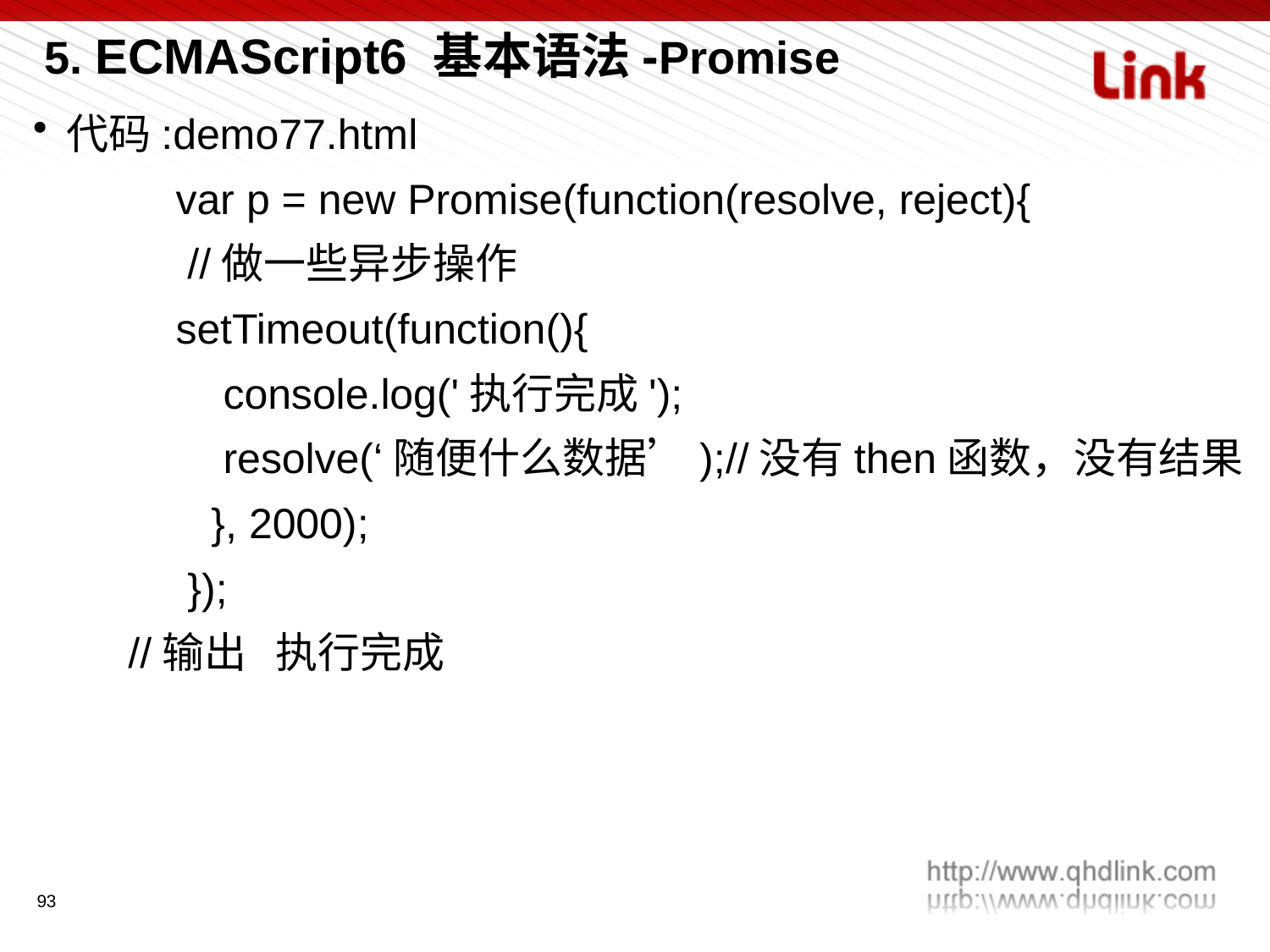

5. ECMAScript6 基本语法-Promise
代码:demo77.html
    var p = new Promise(function(resolve, reject){
     //做一些异步操作
    setTimeout(function(){
        console.log('执行完成');
        resolve(‘随便什么数据’);//没有then函数，没有结果
       }, 2000);
     });
//输出   执行完成
93